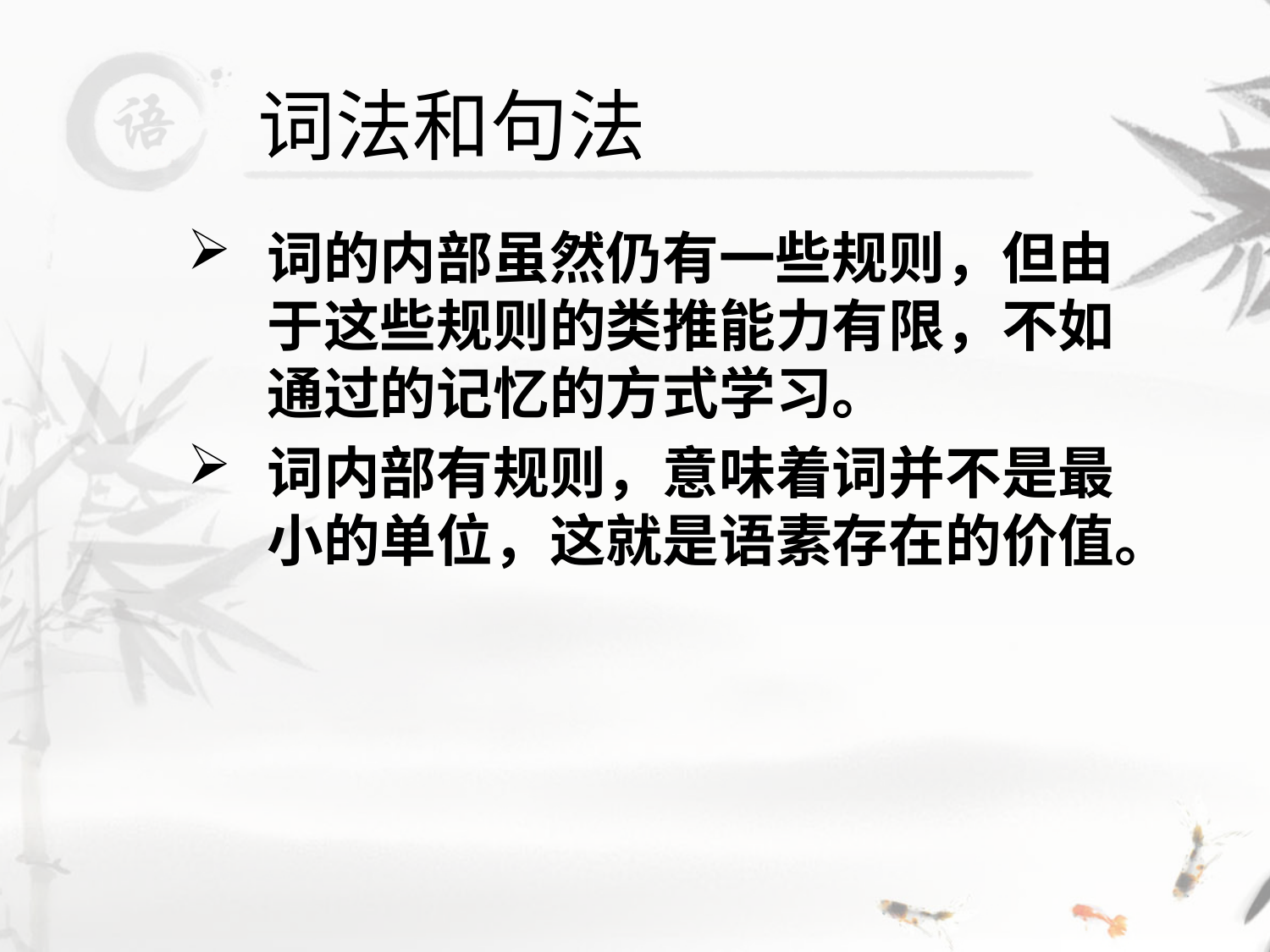

# 词法和句法
词的内部虽然仍有一些规则，但由于这些规则的类推能力有限，不如通过的记忆的方式学习。
词内部有规则，意味着词并不是最小的单位，这就是语素存在的价值。